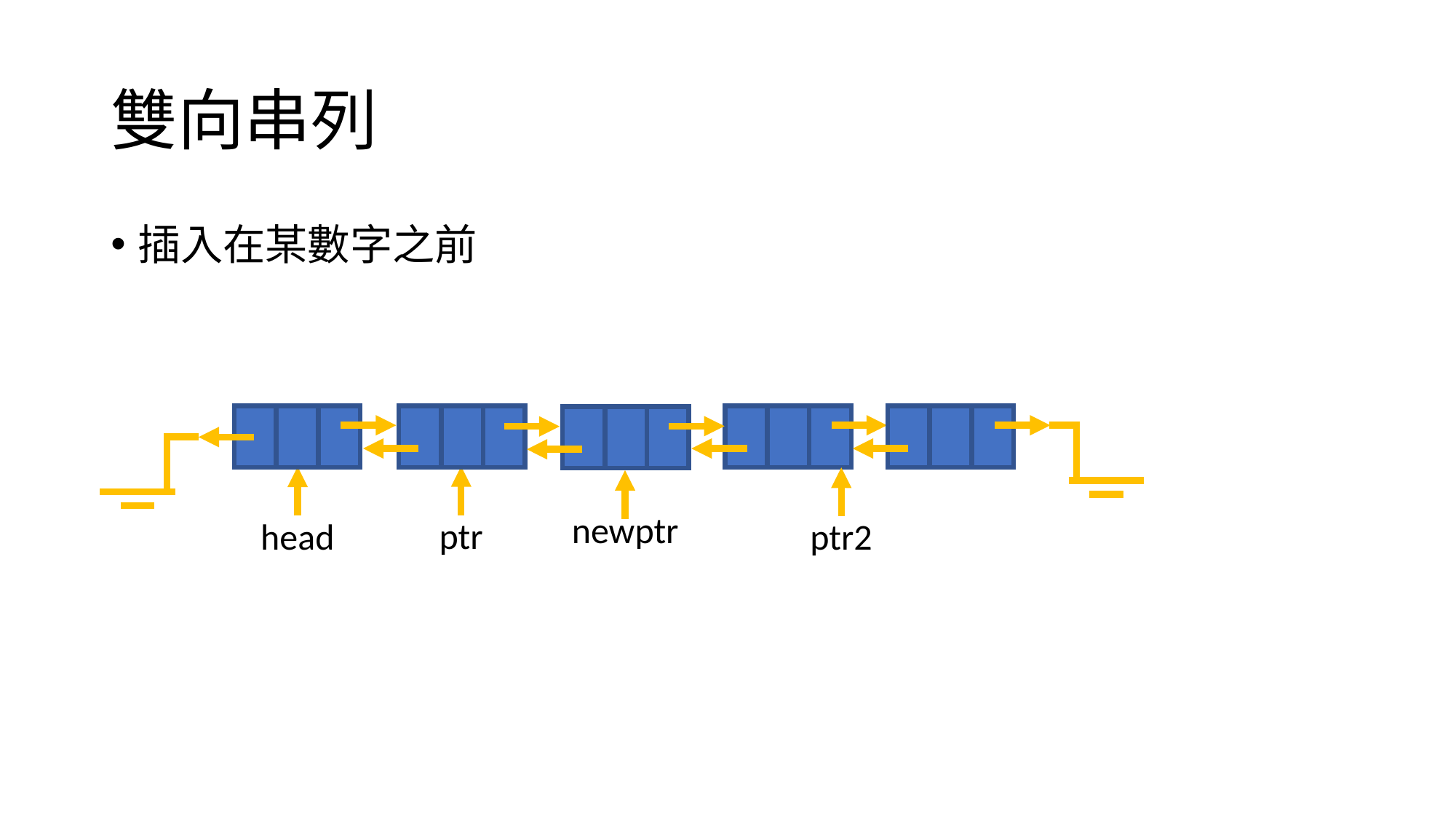

# 雙向串列
插入在某數字之前

newptr
ptr
ptr2
head